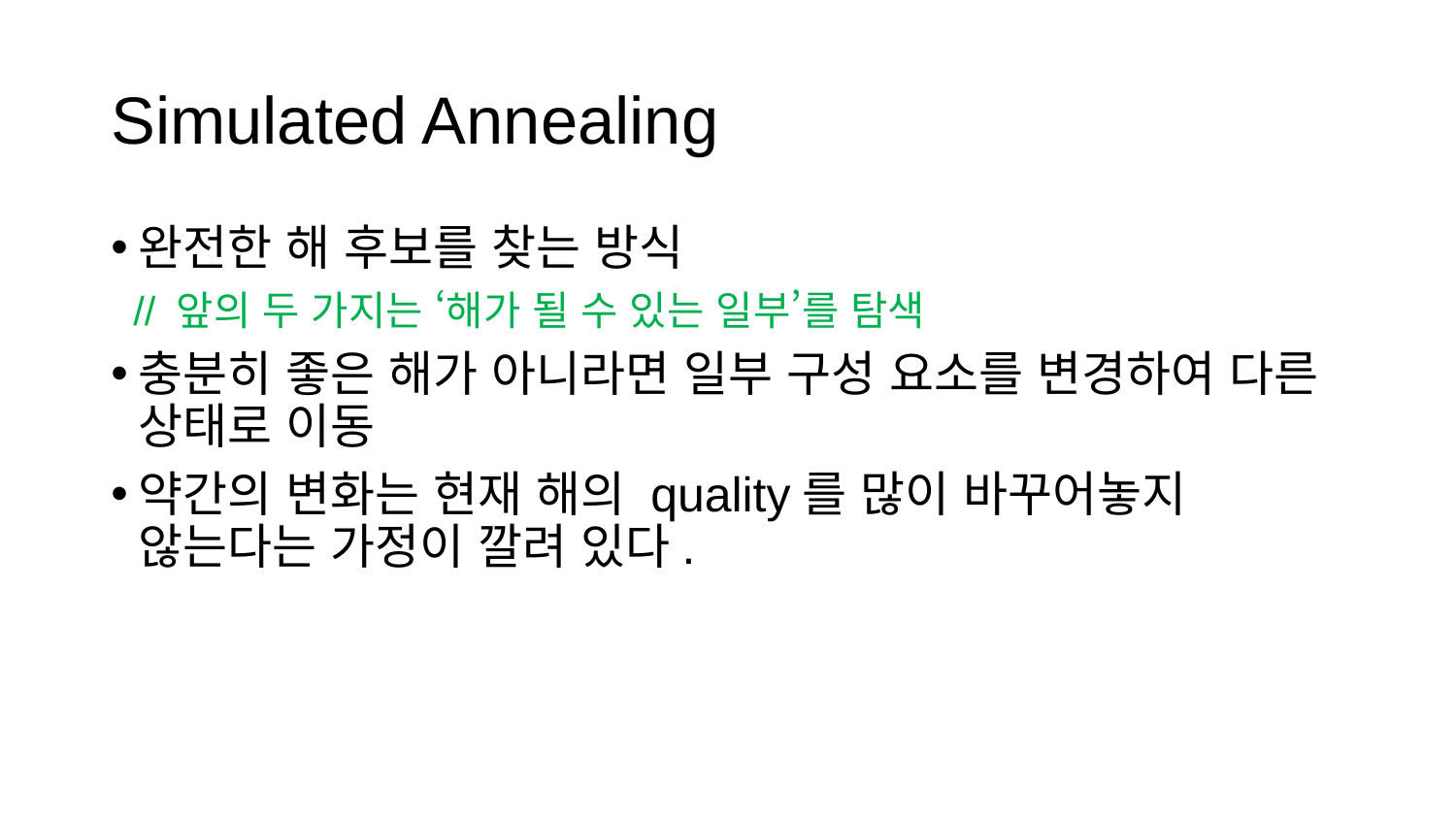

# Simulated Annealing
완전한 해 후보를 찾는 방식
  // 앞의 두 가지는 ‘해가 될 수 있는 일부’를 탐색
충분히 좋은 해가 아니라면 일부 구성 요소를 변경하여 다른 상태로 이동
약간의 변화는 현재 해의 quality를 많이 바꾸어놓지 않는다는 가정이 깔려 있다.